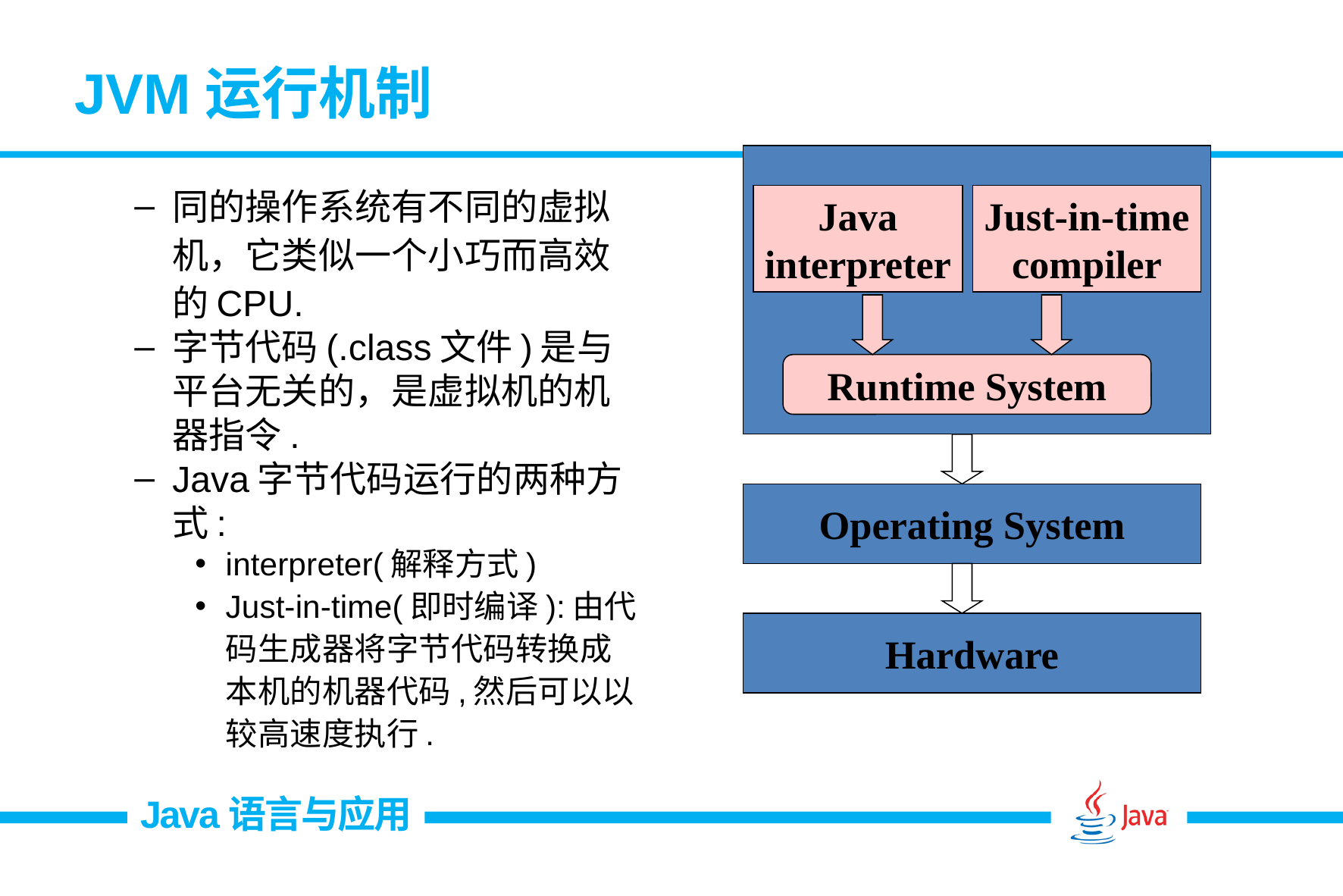

# JVM运行机制

Java
interpreter
Just-in-time
compiler

Runtime System

Operating System

Hardware
同的操作系统有不同的虚拟机，它类似一个小巧而高效的CPU.
字节代码(.class文件)是与平台无关的，是虚拟机的机器指令.
Java字节代码运行的两种方式:
interpreter(解释方式)
Just-in-time(即时编译):由代码生成器将字节代码转换成本机的机器代码,然后可以以较高速度执行.